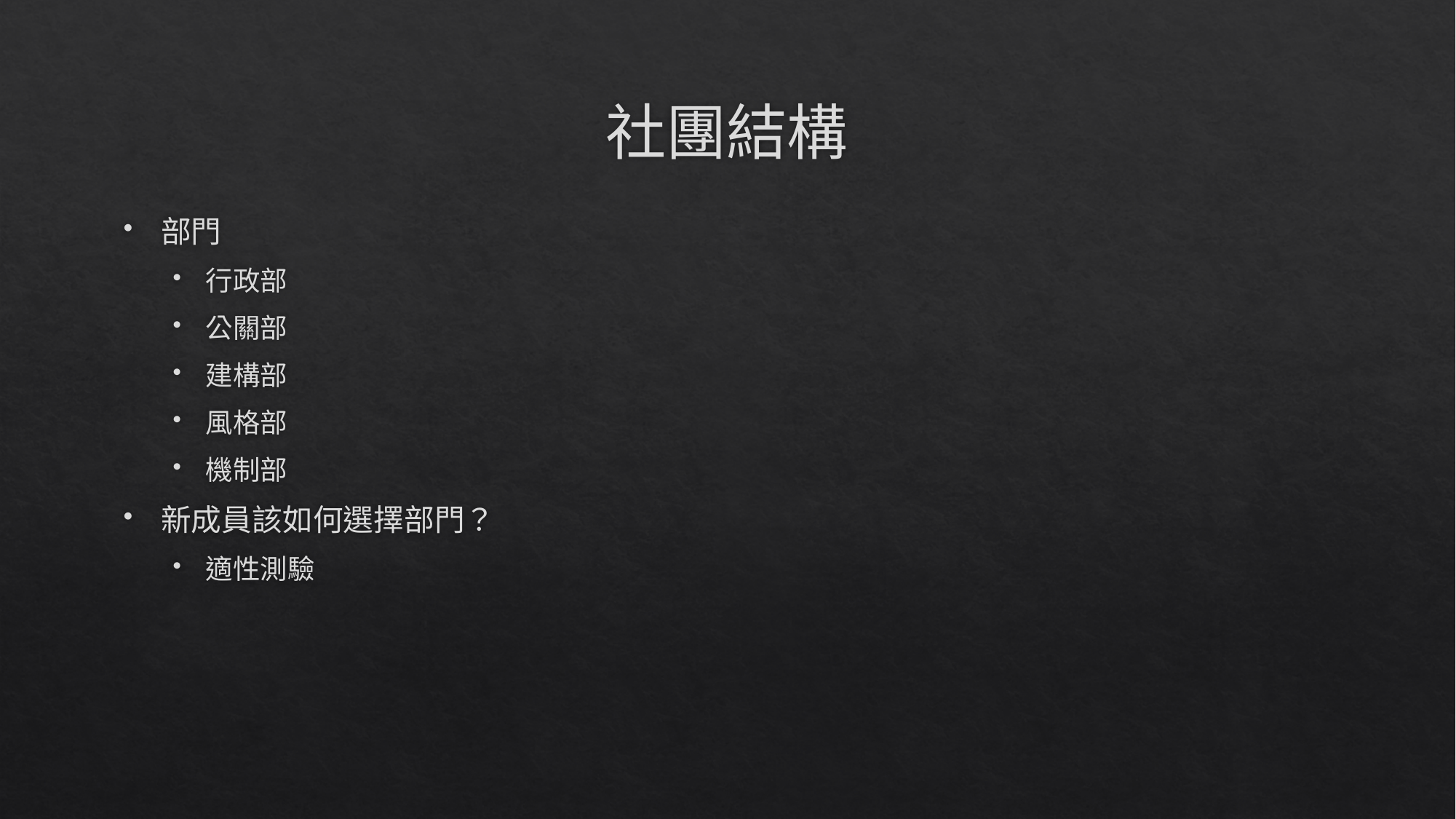

# 社團結構
部門
行政部
公關部
建構部
風格部
機制部
新成員該如何選擇部門？
適性測驗